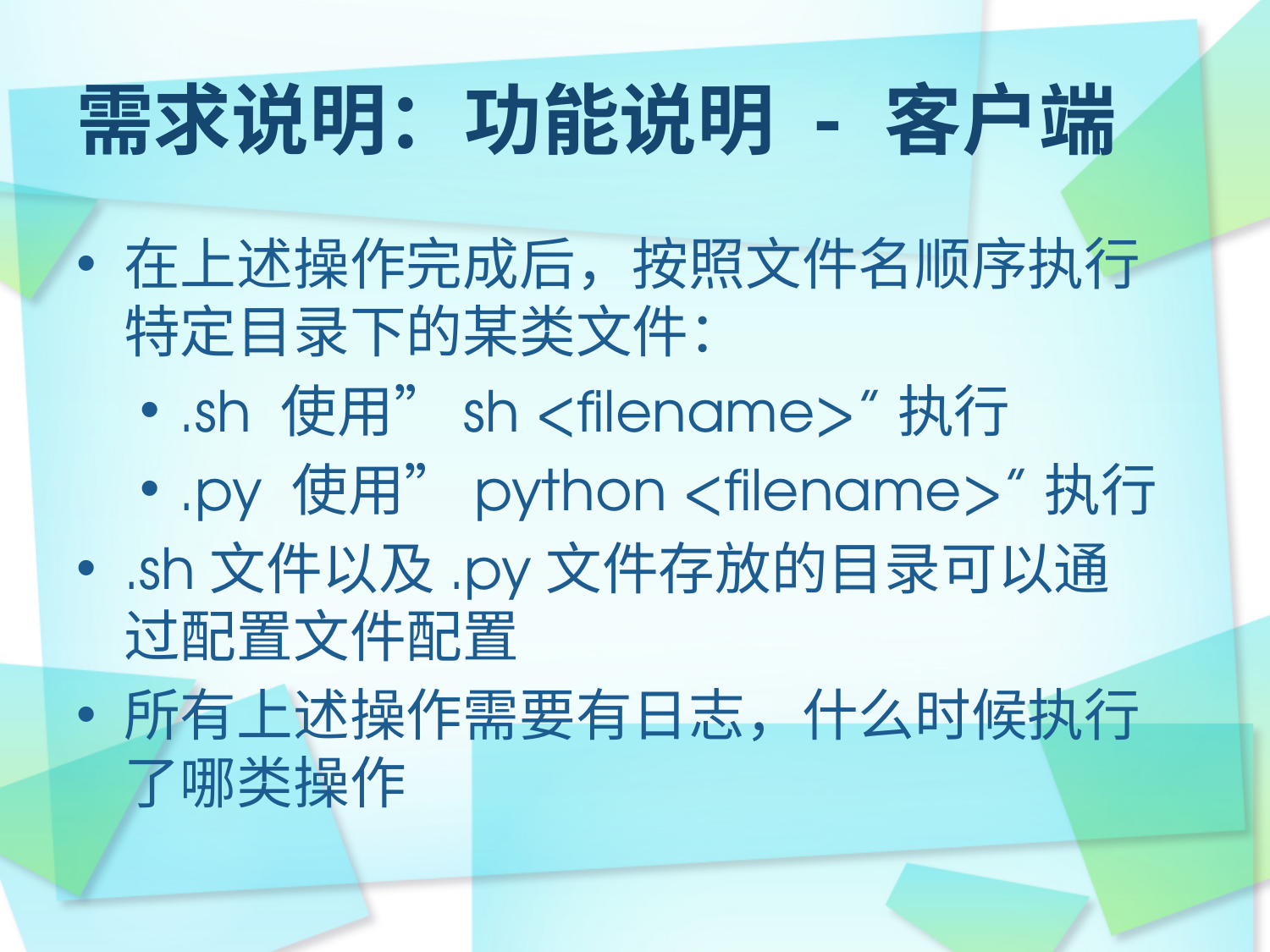

需求说明：功能说明 - 客户端
在上述操作完成后，按照文件名顺序执行特定目录下的某类文件：
.sh 使用”sh <filename>”执行
.py 使用”python <filename>”执行
.sh文件以及.py文件存放的目录可以通过配置文件配置
所有上述操作需要有日志，什么时候执行了哪类操作